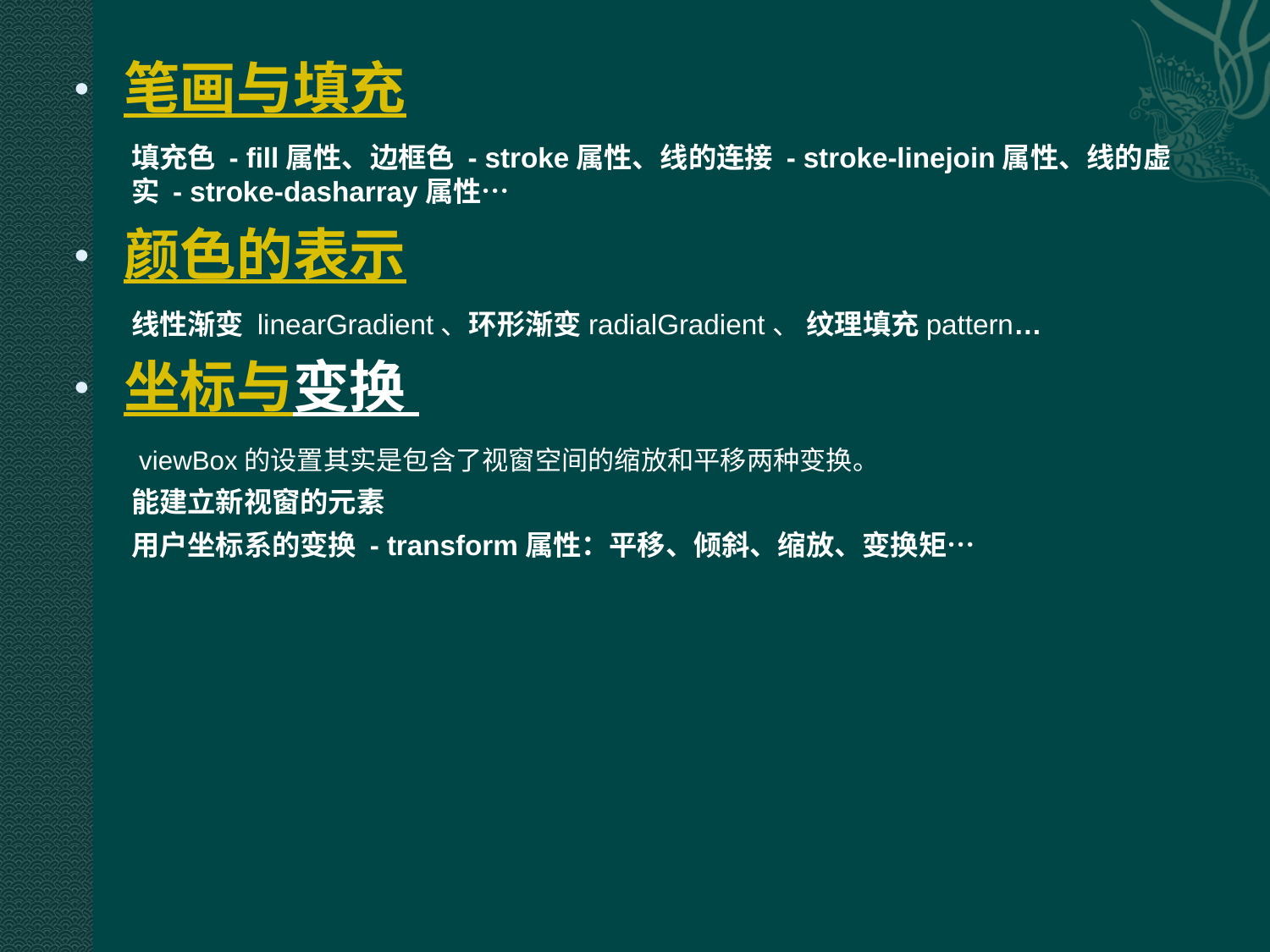

笔画与填充
填充色 - fill属性、边框色 - stroke属性、线的连接 - stroke-linejoin属性、线的虚实 - stroke-dasharray属性…
颜色的表示
线性渐变 linearGradient、环形渐变radialGradient、 纹理填充pattern…
坐标与变换
 viewBox的设置其实是包含了视窗空间的缩放和平移两种变换。
能建立新视窗的元素
用户坐标系的变换 - transform属性：平移、倾斜、缩放、变换矩…